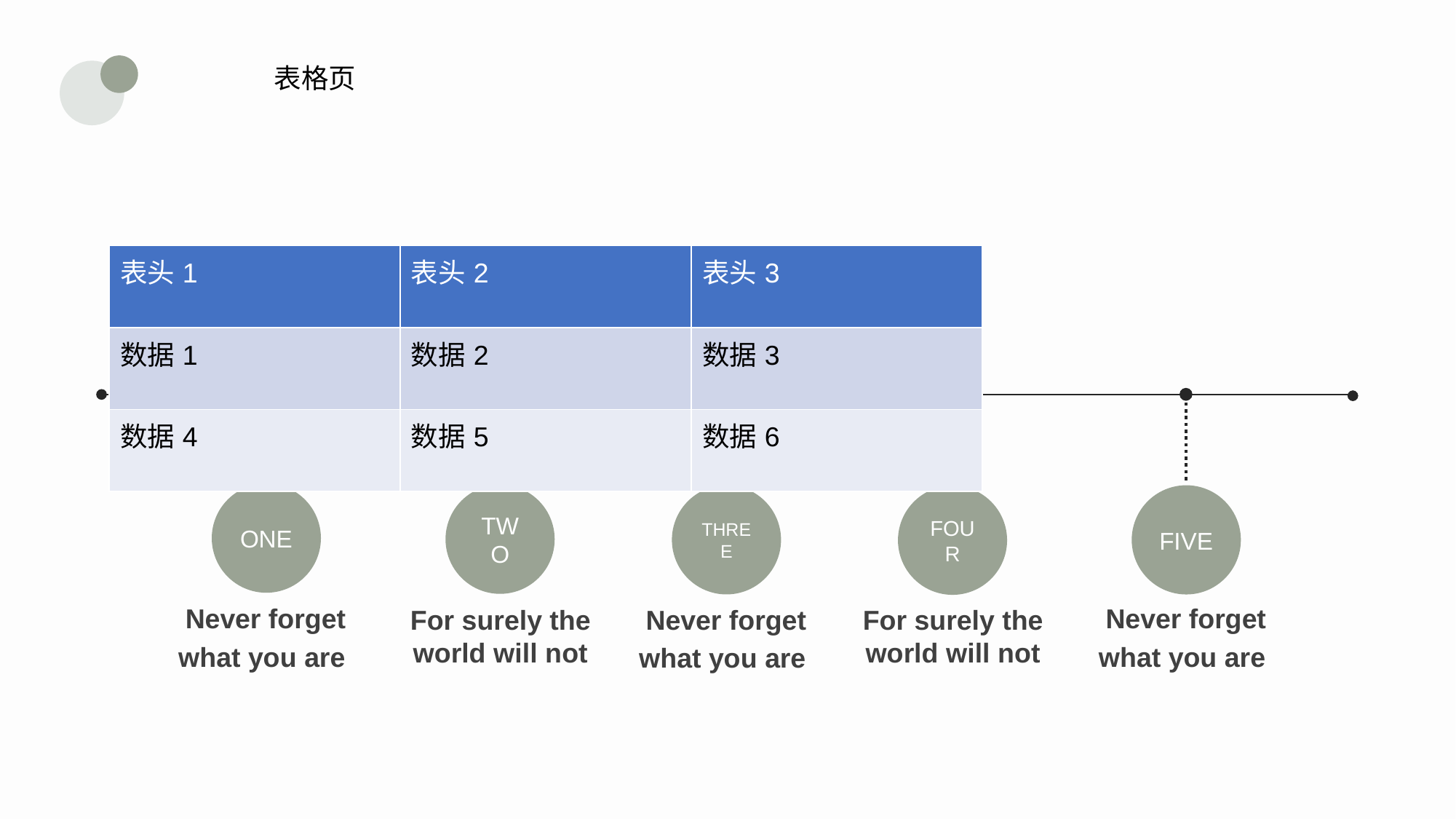

表格页

| 表头1 | 表头2 | 表头3 |
| --- | --- | --- |
| 数据1 | 数据2 | 数据3 |
| 数据4 | 数据5 | 数据6 |
这是一个表格页

ONE
TWO
THREE
FIVE
FOUR
For surely the world will not
For surely the world will not
Never forget what you are
Never forget what you are
Never forget what you are